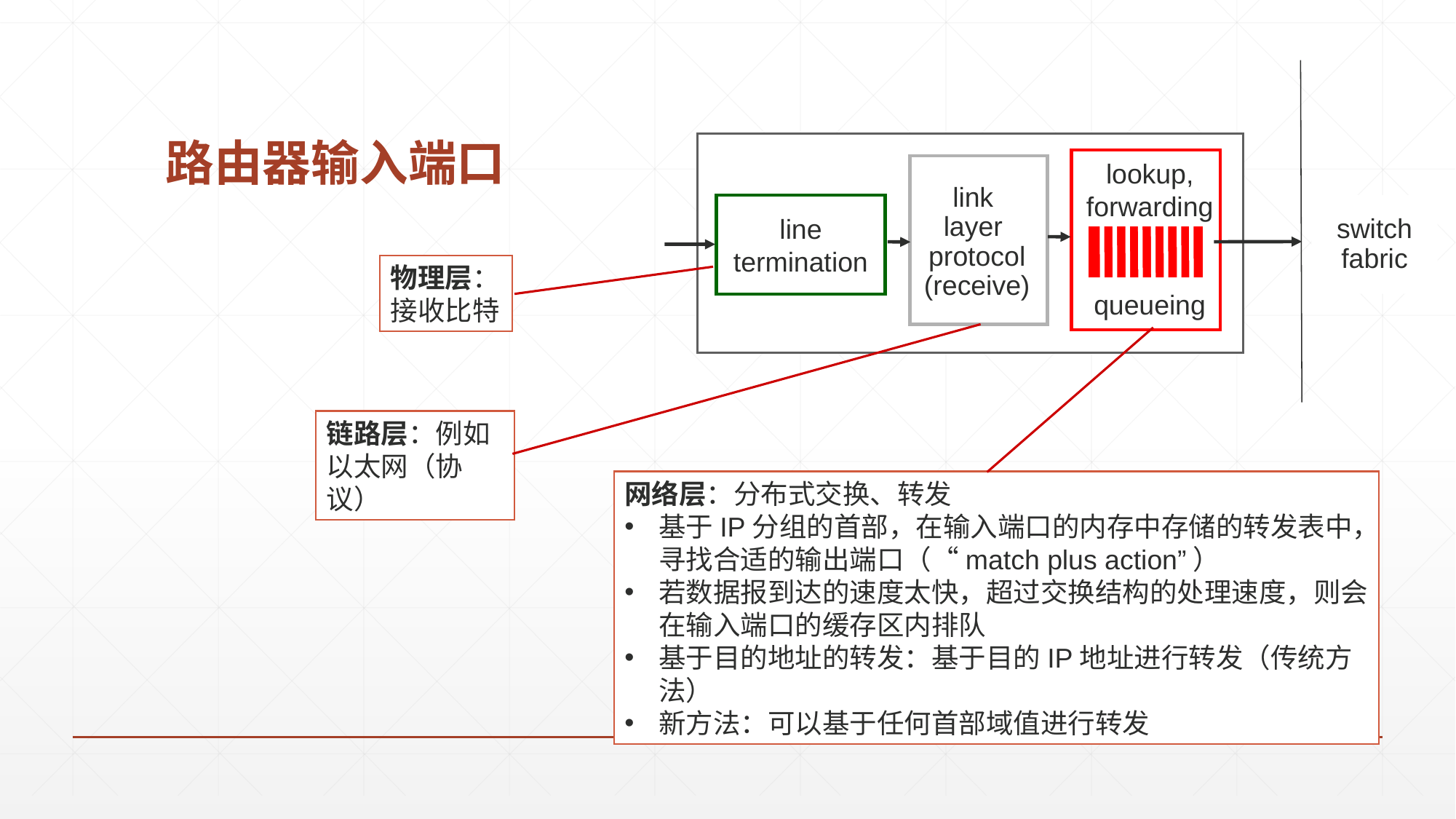

# 路由器输入端口

lookup,
forwarding

queueing

link
layer
protocol
(receive)
switch
fabric
line
termination

物理层：
接收比特

链路层：例如以太网（协议）
网络层：分布式交换、转发
基于IP分组的首部，在输入端口的内存中存储的转发表中，寻找合适的输出端口（“match plus action”）
若数据报到达的速度太快，超过交换结构的处理速度，则会在输入端口的缓存区内排队
基于目的地址的转发：基于目的IP地址进行转发（传统方法）
新方法：可以基于任何首部域值进行转发